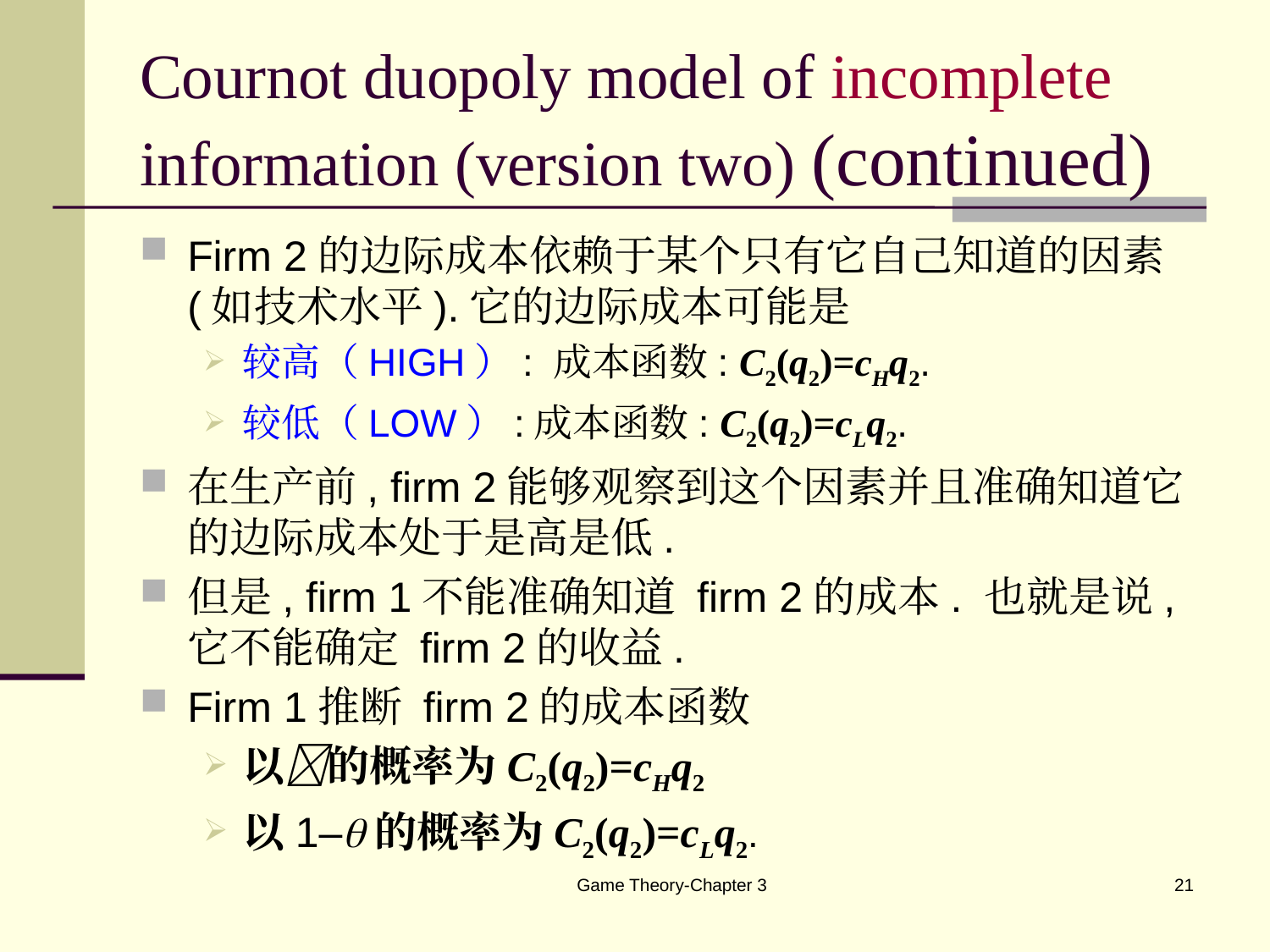

# Cournot duopoly model of incomplete information (version two) (continued)
Firm 2的边际成本依赖于某个只有它自己知道的因素 (如技术水平).它的边际成本可能是
较高（HIGH）: 成本函数: C2(q2)=cHq2.
较低（LOW）:成本函数: C2(q2)=cLq2.
在生产前, firm 2能够观察到这个因素并且准确知道它的边际成本处于是高是低.
但是, firm 1不能准确知道 firm 2的成本. 也就是说,它不能确定 firm 2的收益.
Firm 1推断 firm 2的成本函数
以θ的概率为C2(q2)=cHq2
以1–θ的概率为C2(q2)=cLq2.
Game Theory-Chapter 3
21